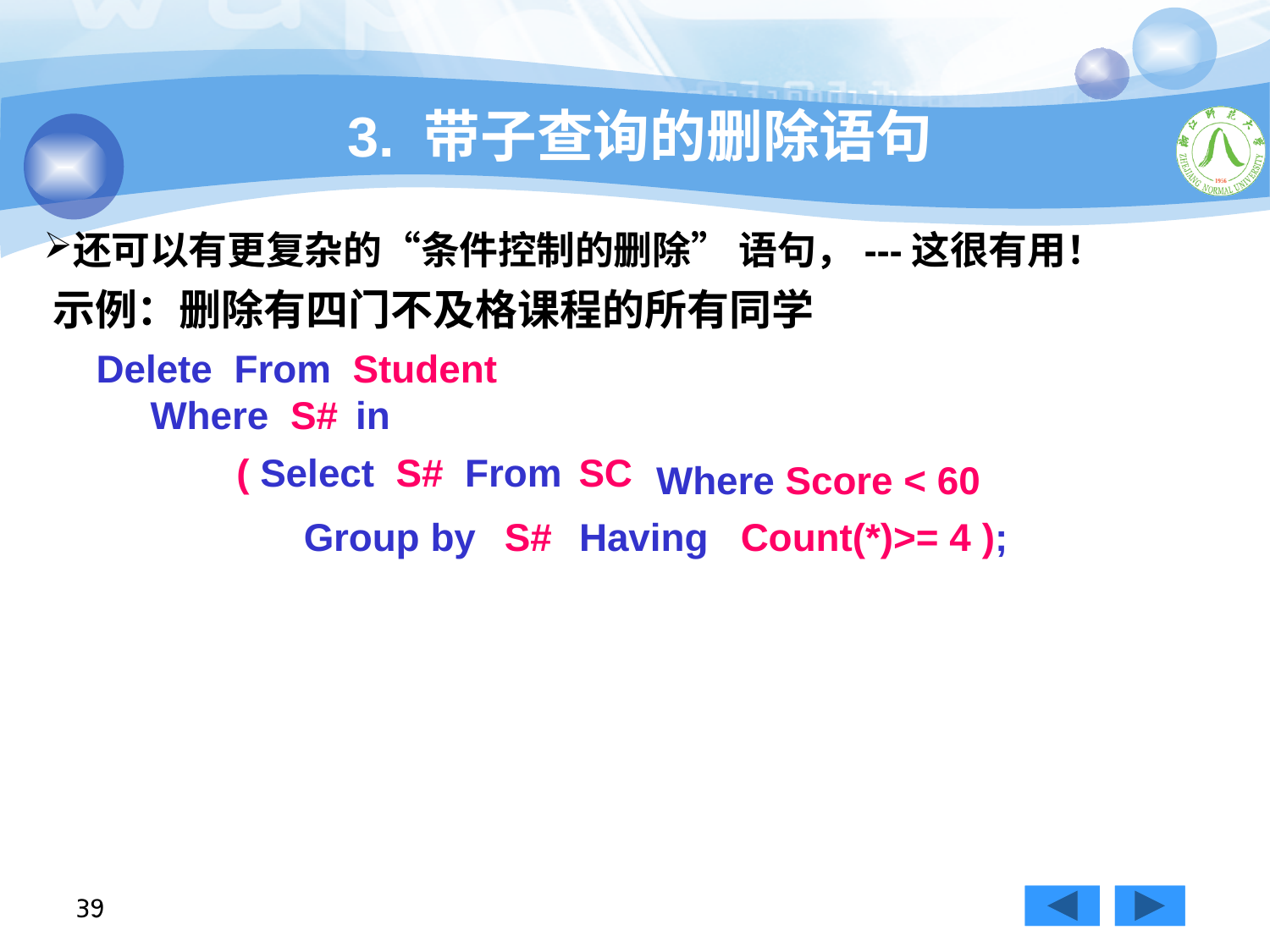

# 3. 带子查询的删除语句
还可以有更复杂的“条件控制的删除” 语句，---这很有用！
示例：删除有四门不及格课程的所有同学
Delete  From  Student
     Where  S# in
Where Score < 60
( Select  S#  From SC
Group by	S#	  Having   Count(*)>= 4 );

39